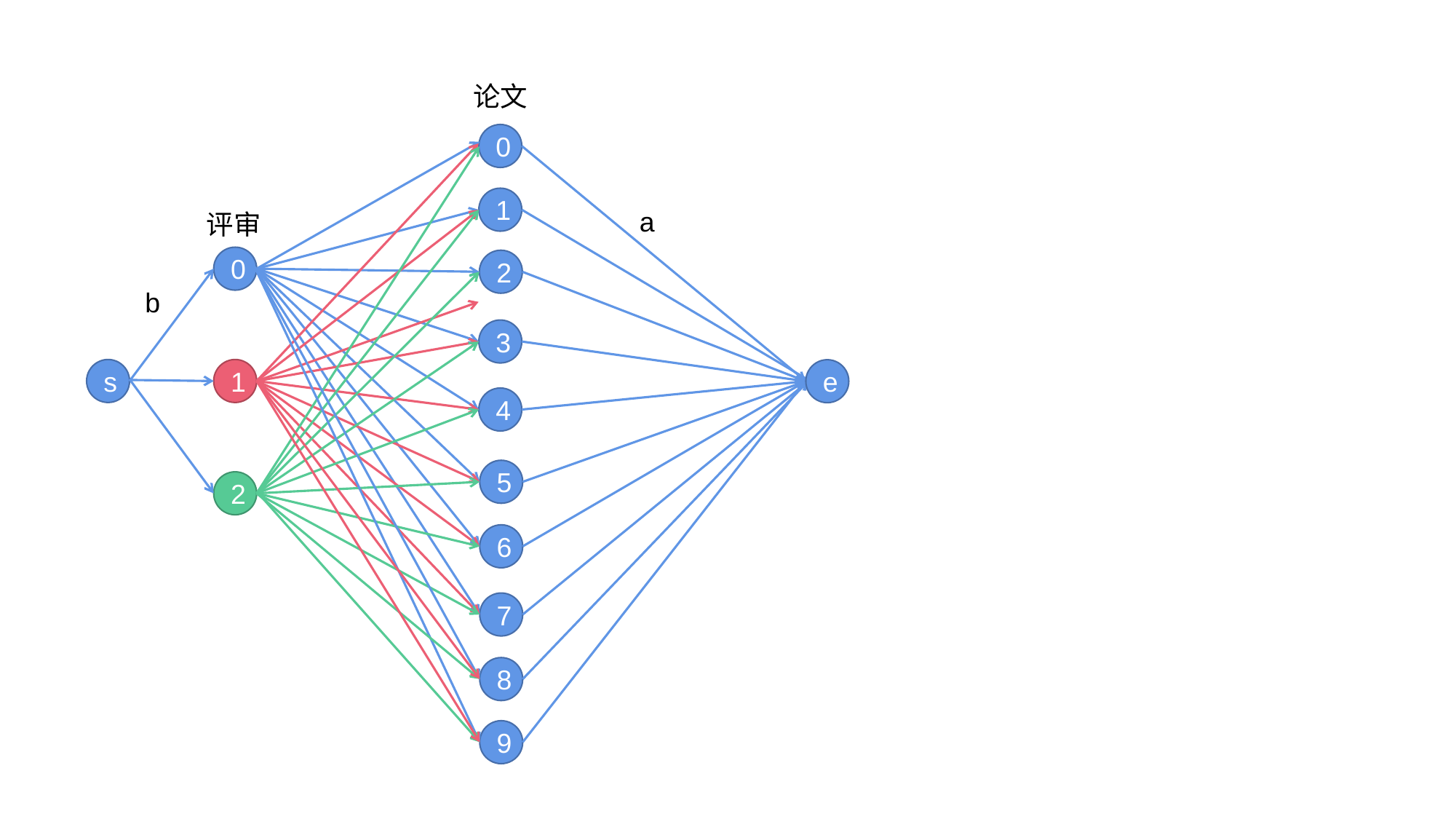

论文
0
1
a
评审
0
2
b
3
s
1
e
4
5
2
6
7
8
9